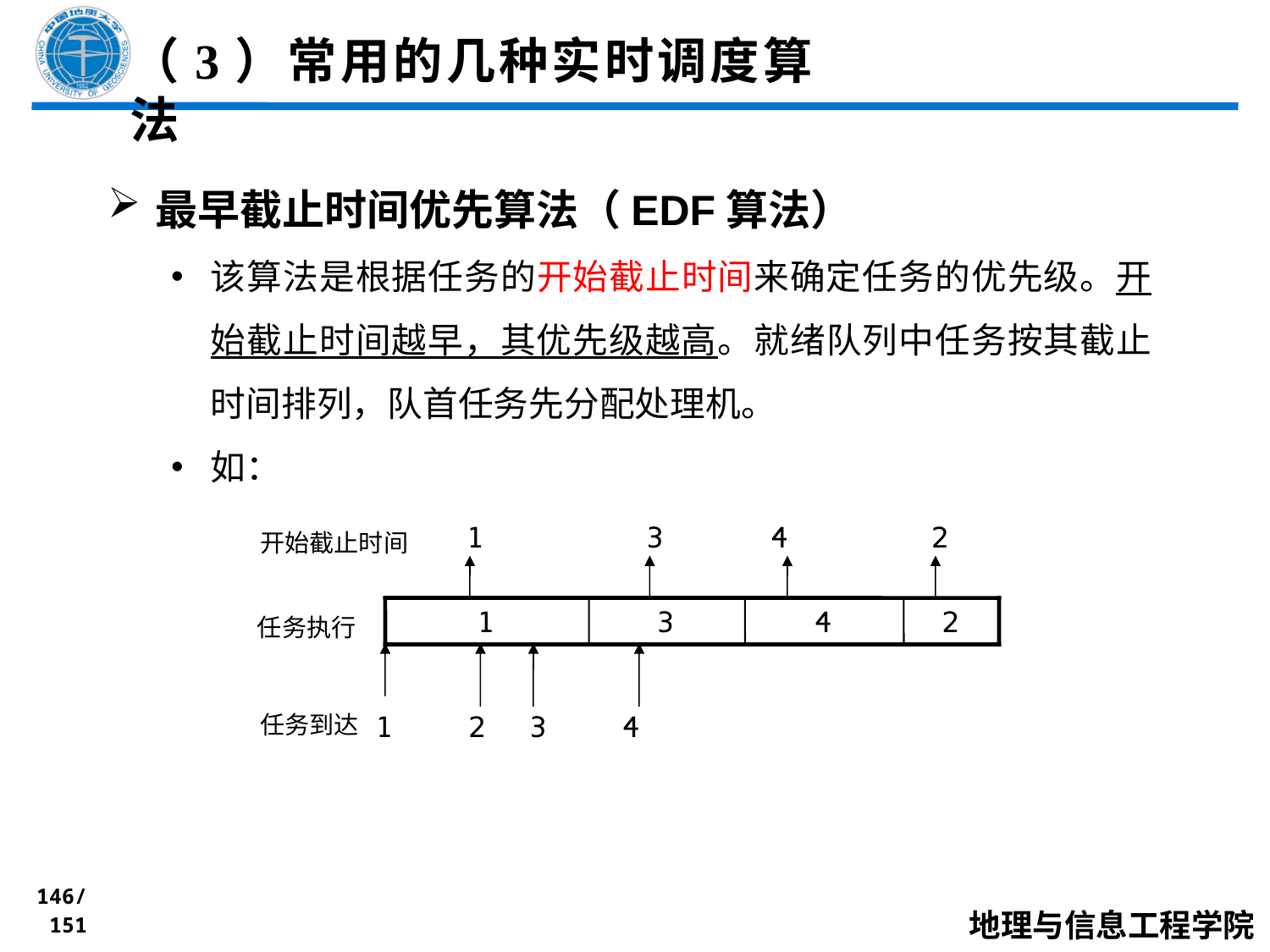

（3）常用的几种实时调度算法
最早截止时间优先算法（EDF算法）
该算法是根据任务的开始截止时间来确定任务的优先级。开始截止时间越早，其优先级越高。就绪队列中任务按其截止时间排列，队首任务先分配处理机。
如：
1

3

   4

2

开始截止时间

1

3

4

2

任务执行

任务到达

1
2
3
4